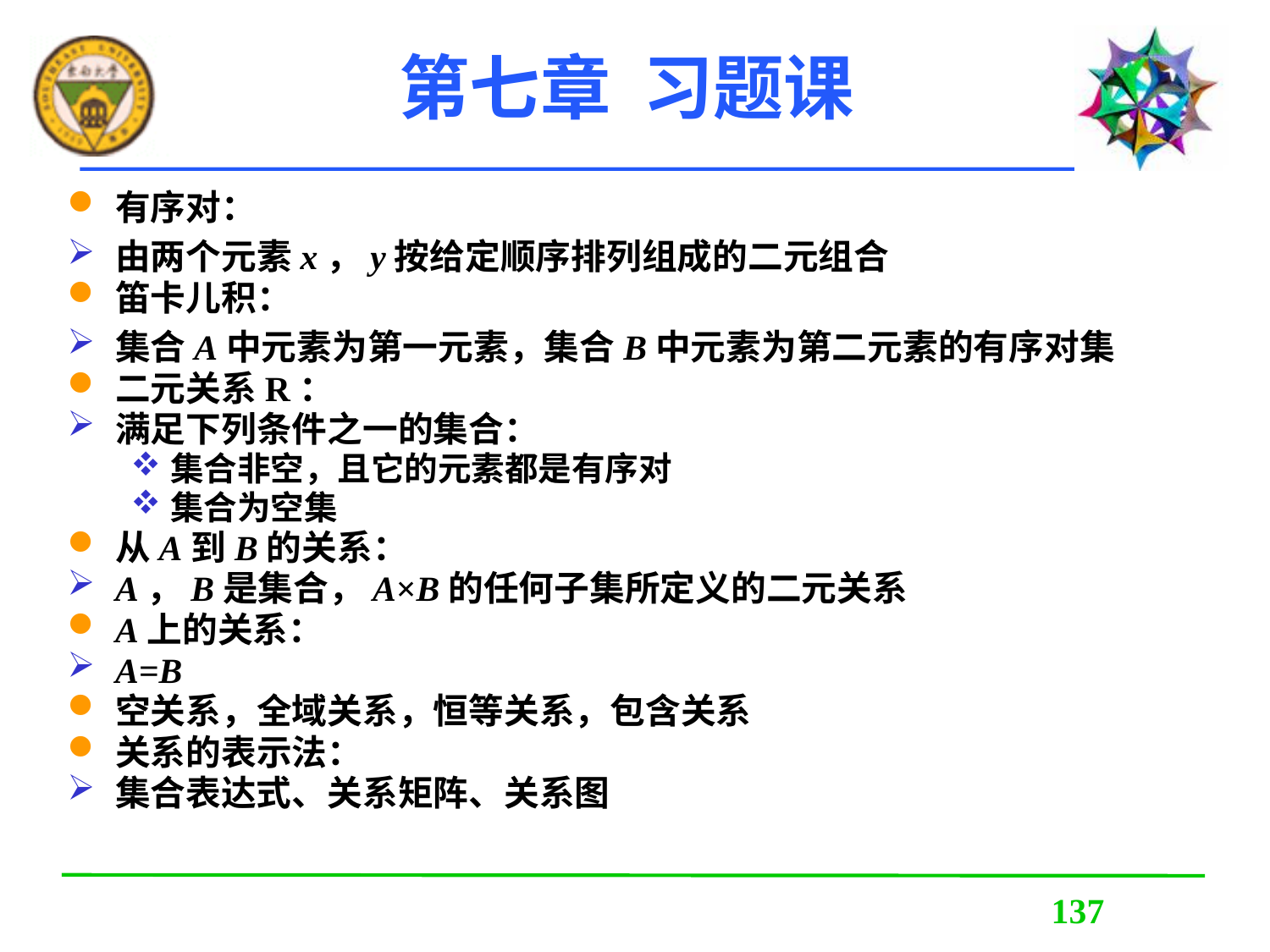

第七章  习题课
有序对：
由两个元素x，y按给定顺序排列组成的二元组合
笛卡儿积：
集合A中元素为第一元素，集合B中元素为第二元素的有序对集
二元关系R：
满足下列条件之一的集合：
集合非空，且它的元素都是有序对
集合为空集
从A到B的关系：
A，B是集合，A×B的任何子集所定义的二元关系
A上的关系：
A=B
空关系，全域关系，恒等关系，包含关系
关系的表示法：
集合表达式、关系矩阵、关系图